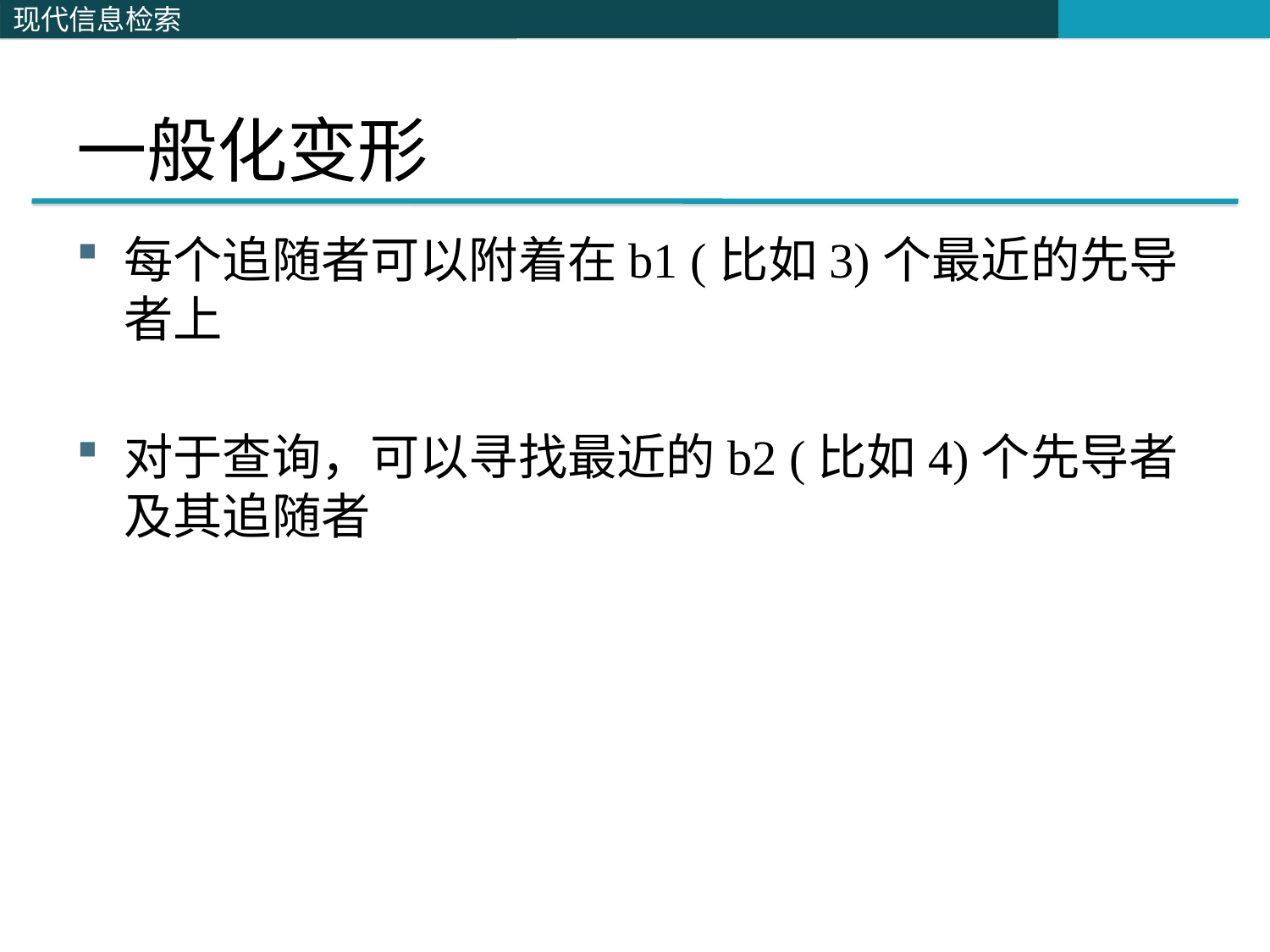

# 一般化变形
每个追随者可以附着在b1 (比如3)个最近的先导者上

对于查询，可以寻找最近的b2 (比如4)个先导者及其追随者